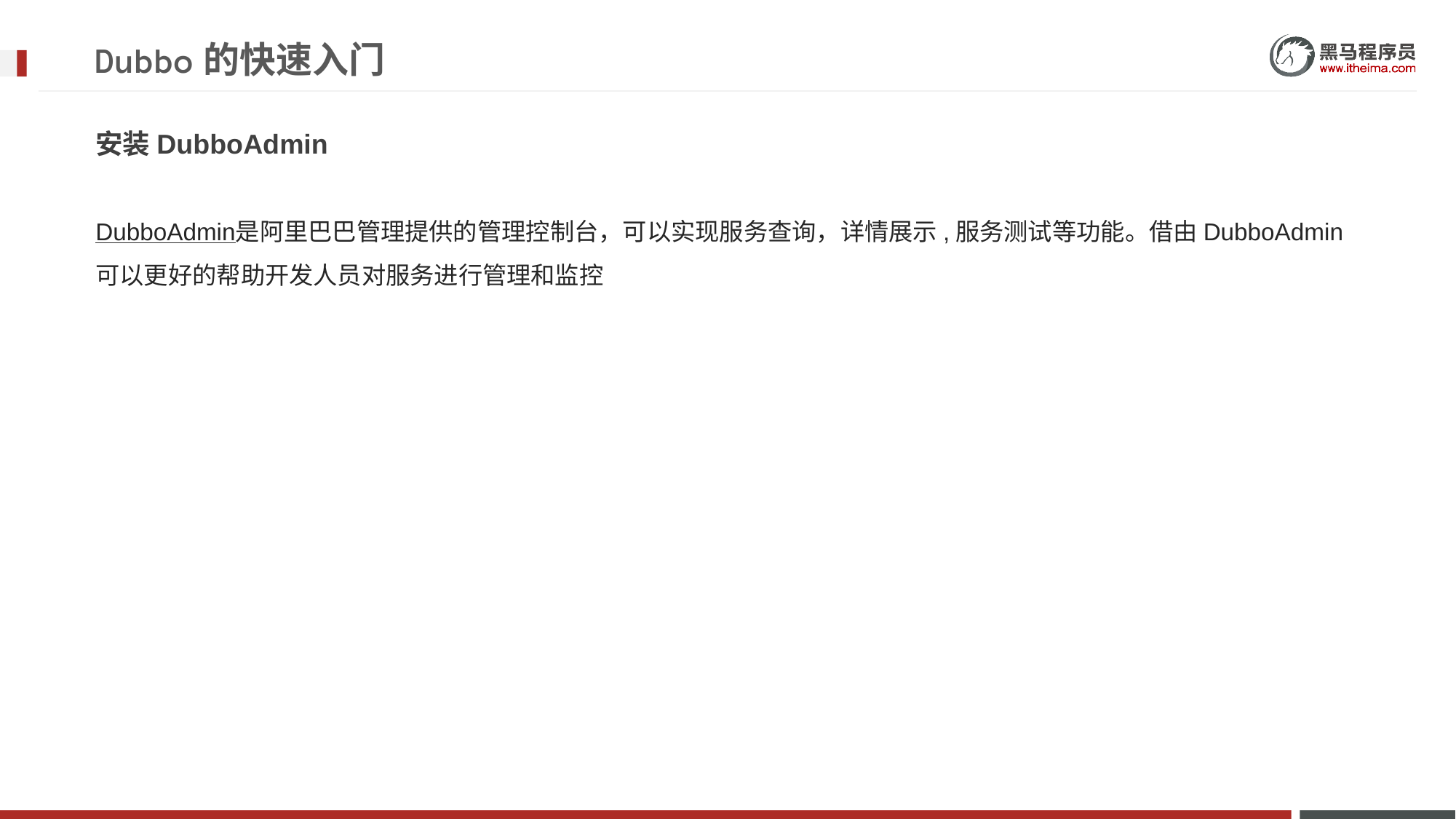

# Dubbo的快速入门
安装DubboAdmin
DubboAdmin是阿里巴巴管理提供的管理控制台，可以实现服务查询，详情展示,服务测试等功能。借由DubboAdmin可以更好的帮助开发人员对服务进行管理和监控